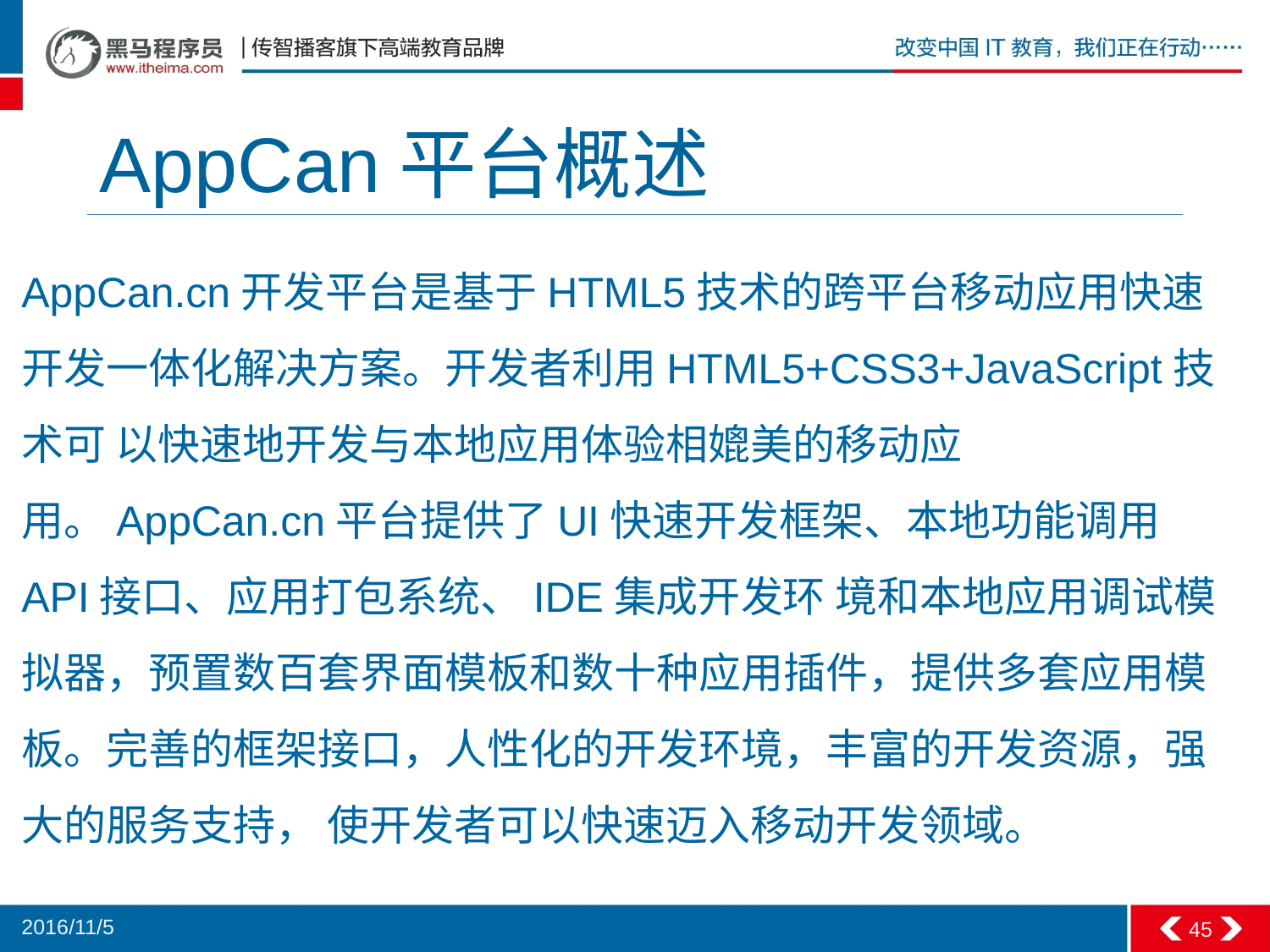

# AppCan平台概述
AppCan.cn开发平台是基于HTML5技术的跨平台移动应用快速开发一体化解决方案。开发者利用HTML5+CSS3+JavaScript技术可 以快速地开发与本地应用体验相媲美的移动应用。AppCan.cn平台提供了UI快速开发框架、本地功能调用API接口、应用打包系统、IDE集成开发环 境和本地应用调试模拟器，预置数百套界面模板和数十种应用插件，提供多套应用模板。完善的框架接口，人性化的开发环境，丰富的开发资源，强大的服务支持， 使开发者可以快速迈入移动开发领域。
45

2016/11/5